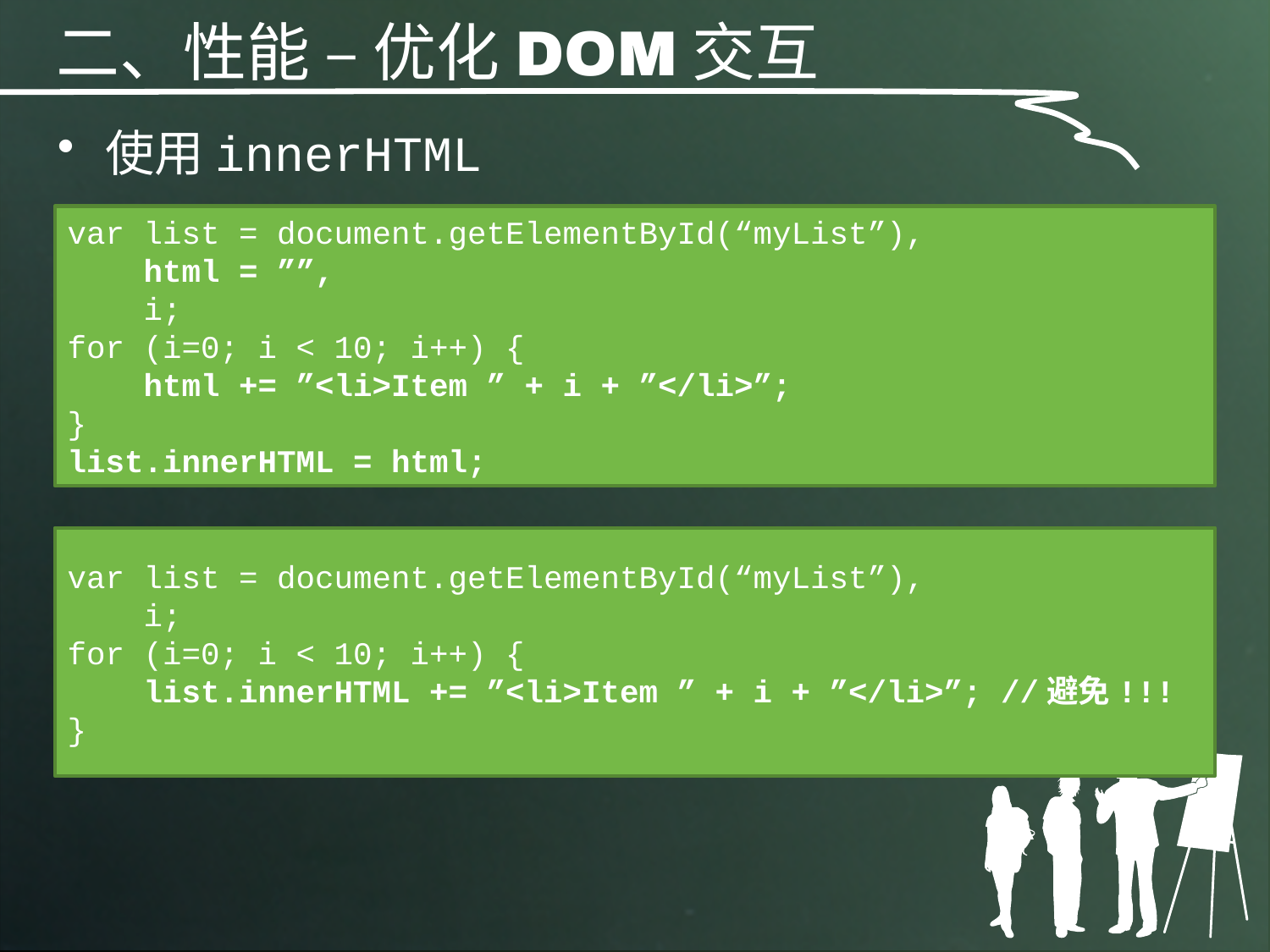

二、性能 – 优化DOM交互

使用innerHTML
var list = document.getElementById(“myList”),
    html = ””,
    i;
for (i=0; i < 10; i++) {
    html += ”<li>Item ” + i + ”</li>”;
}
list.innerHTML = html;
var list = document.getElementById(“myList”),
    i;
for (i=0; i < 10; i++) {
    list.innerHTML += ”<li>Item ” + i + ”</li>”; //避免!!!
}